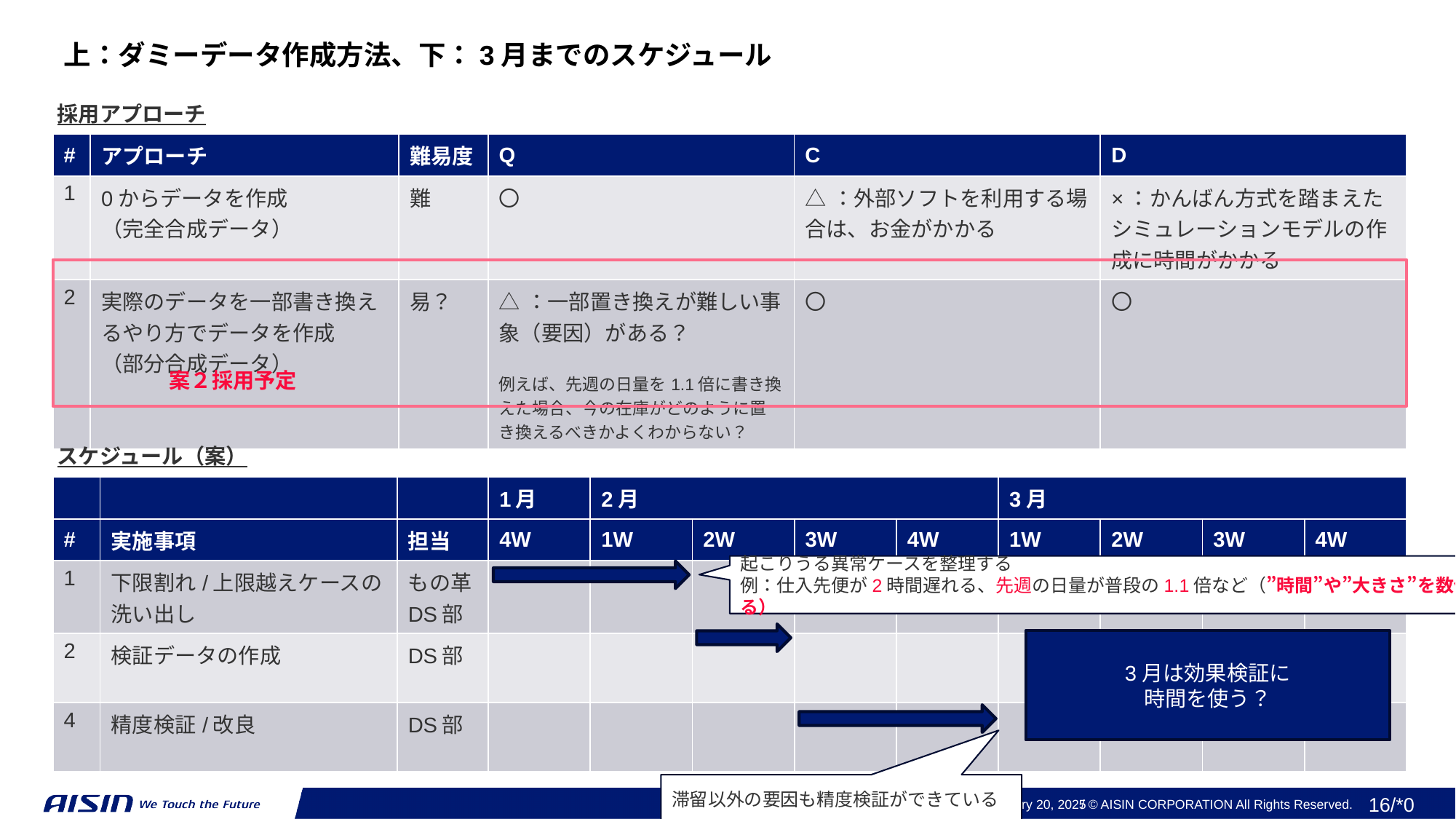

上：ダミーデータ作成方法、下：3月までのスケジュール
採用アプローチ
| # | アプローチ | 難易度 | Q | C | D |
| --- | --- | --- | --- | --- | --- |
| 1 | 0からデータを作成 （完全合成データ） | 難 | 〇 | △：外部ソフトを利用する場合は、お金がかかる | ×：かんばん方式を踏まえたシミュレーションモデルの作成に時間がかかる |
| 2 | 実際のデータを一部書き換えるやり方でデータを作成 （部分合成データ） | 易？ | △：一部置き換えが難しい事象（要因）がある？ 例えば、先週の日量を1.1倍に書き換えた場合、今の在庫がどのように置き換えるべきかよくわからない？ | 〇 | 〇 |

案２採用予定
スケジュール（案）
|  |  |  | 1月 | 2月 |  |  |  | 3月 |  |  |  |
| --- | --- | --- | --- | --- | --- | --- | --- | --- | --- | --- | --- |
| # | 実施事項 | 担当 | 4W | 1W | 2W | 3W | 4W | 1W | 2W | 3W | 4W |
| 1 | 下限割れ/上限越えケースの洗い出し | もの革 DS部 |  |  |  |  |  |  |  |  |  |
| 2 | 検証データの作成 | DS部 |  |  |  |  |  |  |  |  |  |
| 4 | 精度検証/改良 | DS部 |  |  |  |  |  |  |  |  |  |
起こりうる異常ケースを整理する
例：仕入先便が2時間遅れる、先週の日量が普段の1.1倍など（”時間”や”大きさ”を数値で整理する）

3月は効果検証に
時間を使う？

滞留以外の要因も精度検証ができている
January 20, 2025